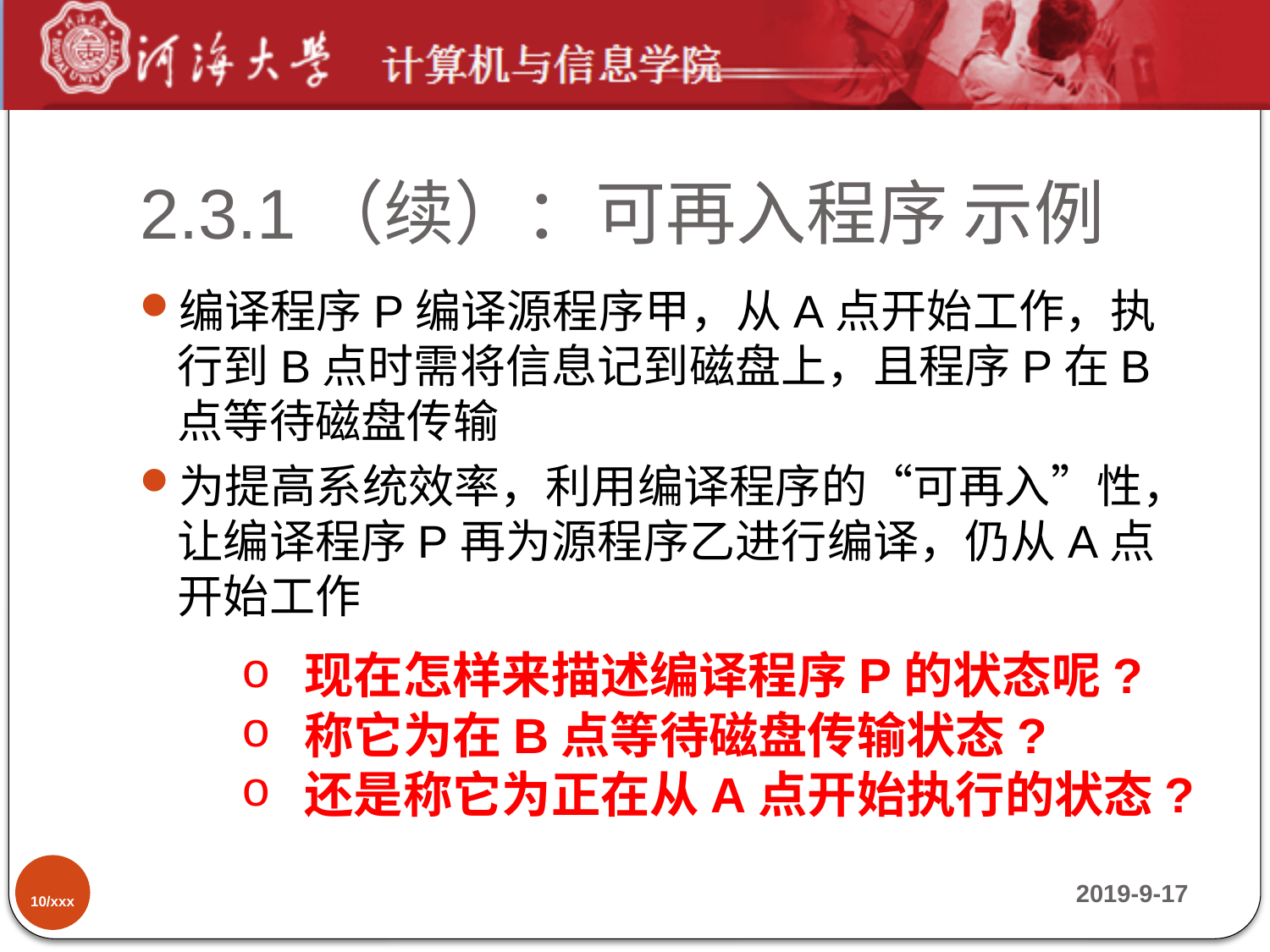

# 2.3.1（续）：可再入程序 示例
编译程序P编译源程序甲，从A点开始工作，执行到B点时需将信息记到磁盘上，且程序P在B点等待磁盘传输
为提高系统效率，利用编译程序的“可再入”性，让编译程序P再为源程序乙进行编译，仍从A点开始工作

现在怎样来描述编译程序P的状态呢?
称它为在B点等待磁盘传输状态?
还是称它为正在从A点开始执行的状态?

10/xxx
2019-9-17